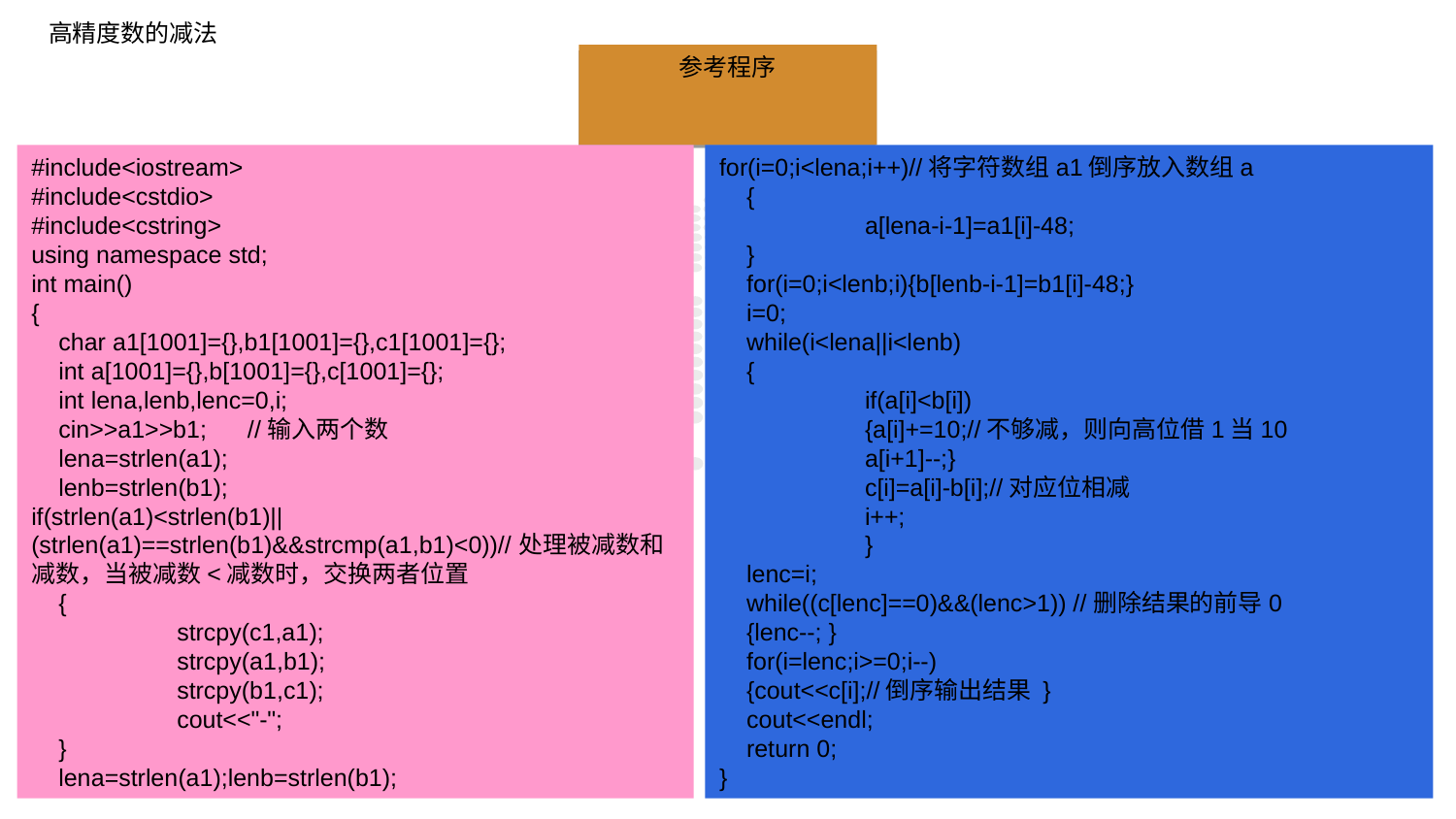

高精度数的减法
参考程序
#include<iostream>
#include<cstdio>
#include<cstring>
using namespace std;
int main()
{
    char a1[1001]={},b1[1001]={},c1[1001]={};
    int a[1001]={},b[1001]={},c[1001]={};
    int lena,lenb,lenc=0,i;
    cin>>a1>>b1;      //输入两个数
    lena=strlen(a1);
    lenb=strlen(b1);
if(strlen(a1)<strlen(b1)||(strlen(a1)==strlen(b1)&&strcmp(a1,b1)<0))//处理被减数和减数，当被减数<减数时，交换两者位置
    {
	strcpy(c1,a1);
	strcpy(a1,b1);
	strcpy(b1,c1);
	cout<<"-";
    }
    lena=strlen(a1);lenb=strlen(b1);
for(i=0;i<lena;i++)//将字符数组a1倒序放入数组a
    {
	a[lena-i-1]=a1[i]-48;
    }
    for(i=0;i<lenb;i){b[lenb-i-1]=b1[i]-48;}
    i=0;
    while(i<lena||i<lenb)
    {
	if(a[i]<b[i])
	{a[i]+=10;//不够减，则向高位借1当10
	a[i+1]--;}
	c[i]=a[i]-b[i];//对应位相减
	i++;
	}
    lenc=i;
    while((c[lenc]==0)&&(lenc>1)) //删除结果的前导0
    {lenc--; }
    for(i=lenc;i>=0;i--)
    {cout<<c[i];//倒序输出结果 }
    cout<<endl;
    return 0;
}
1
PART  ONE